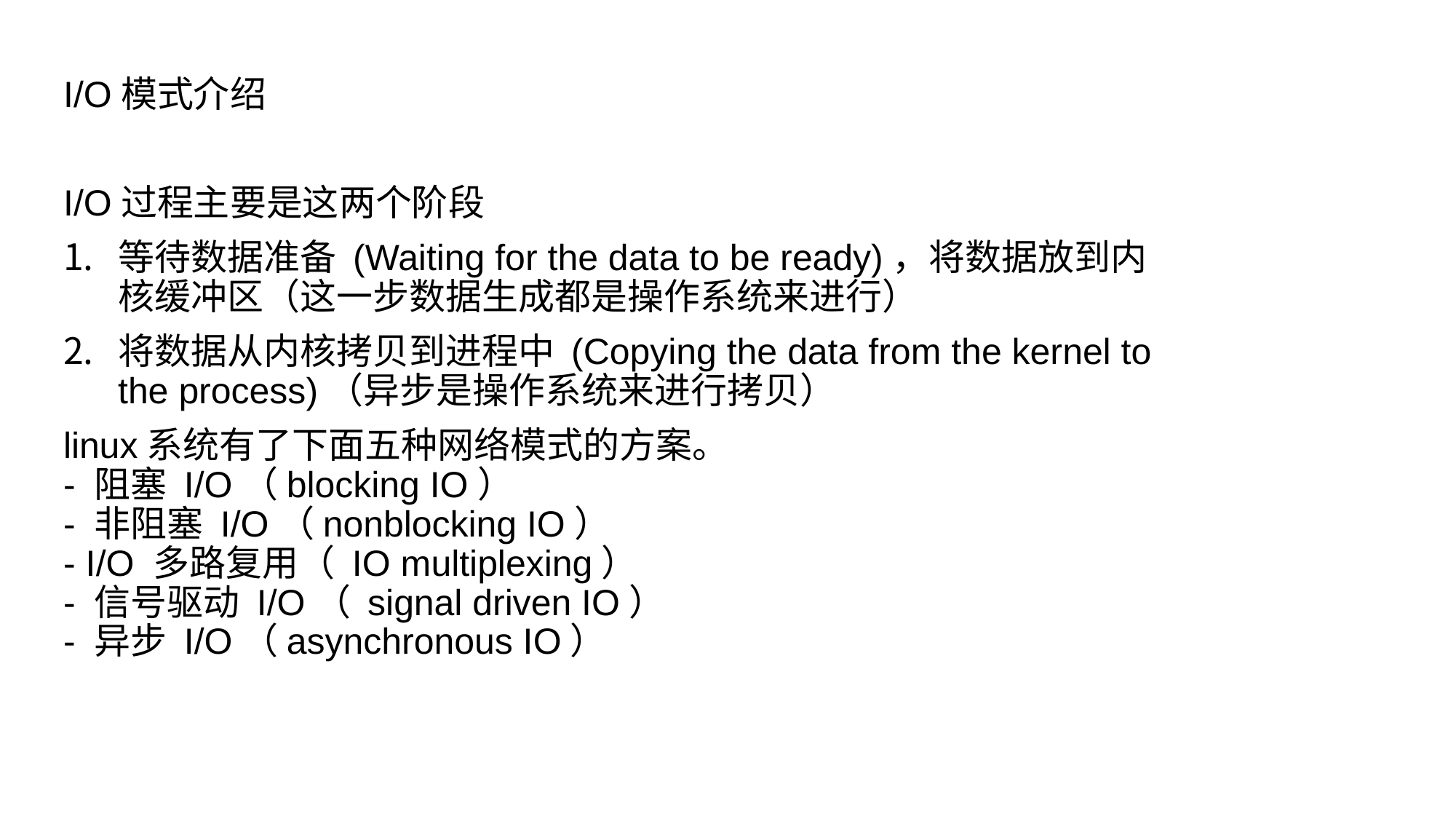

I/O模式介绍

I/O过程主要是这两个阶段
等待数据准备 (Waiting for the data to be ready)，将数据放到内核缓冲区（这一步数据生成都是操作系统来进行）
将数据从内核拷贝到进程中 (Copying the data from the kernel to the process)（异步是操作系统来进行拷贝）
linux系统有了下面五种网络模式的方案。
- 阻塞 I/O（blocking IO）
- 非阻塞 I/O（nonblocking IO）
- I/O 多路复用（ IO multiplexing）
- 信号驱动 I/O（ signal driven IO）
- 异步 I/O（asynchronous IO）